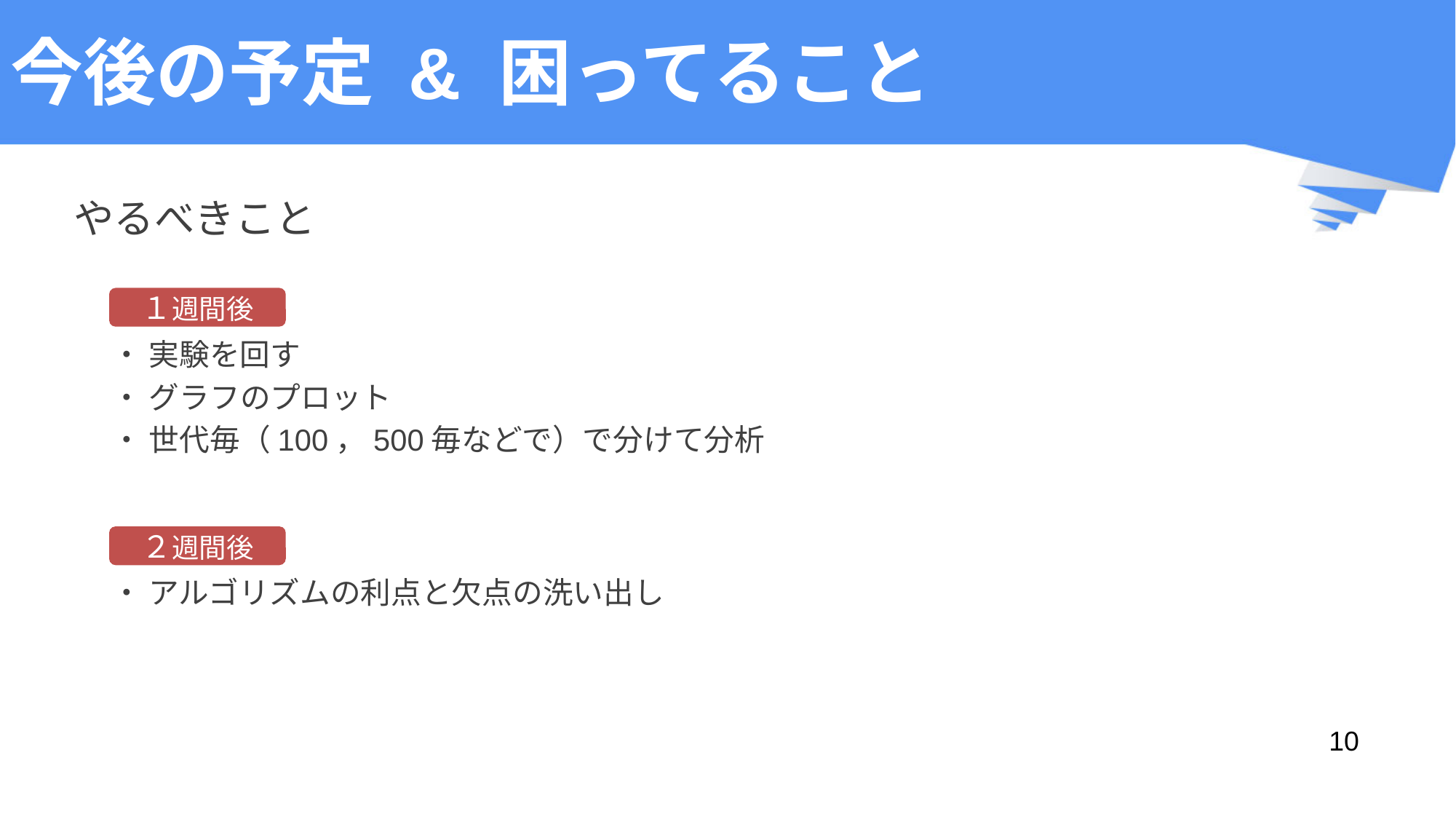

# 今後の予定 & 困ってること
やるべきこと

・ 実験を回す
・ グラフのプロット
・ 世代毎（100，500毎などで）で分けて分析

・ アルゴリズムの利点と欠点の洗い出し

１週間後
２週間後
10